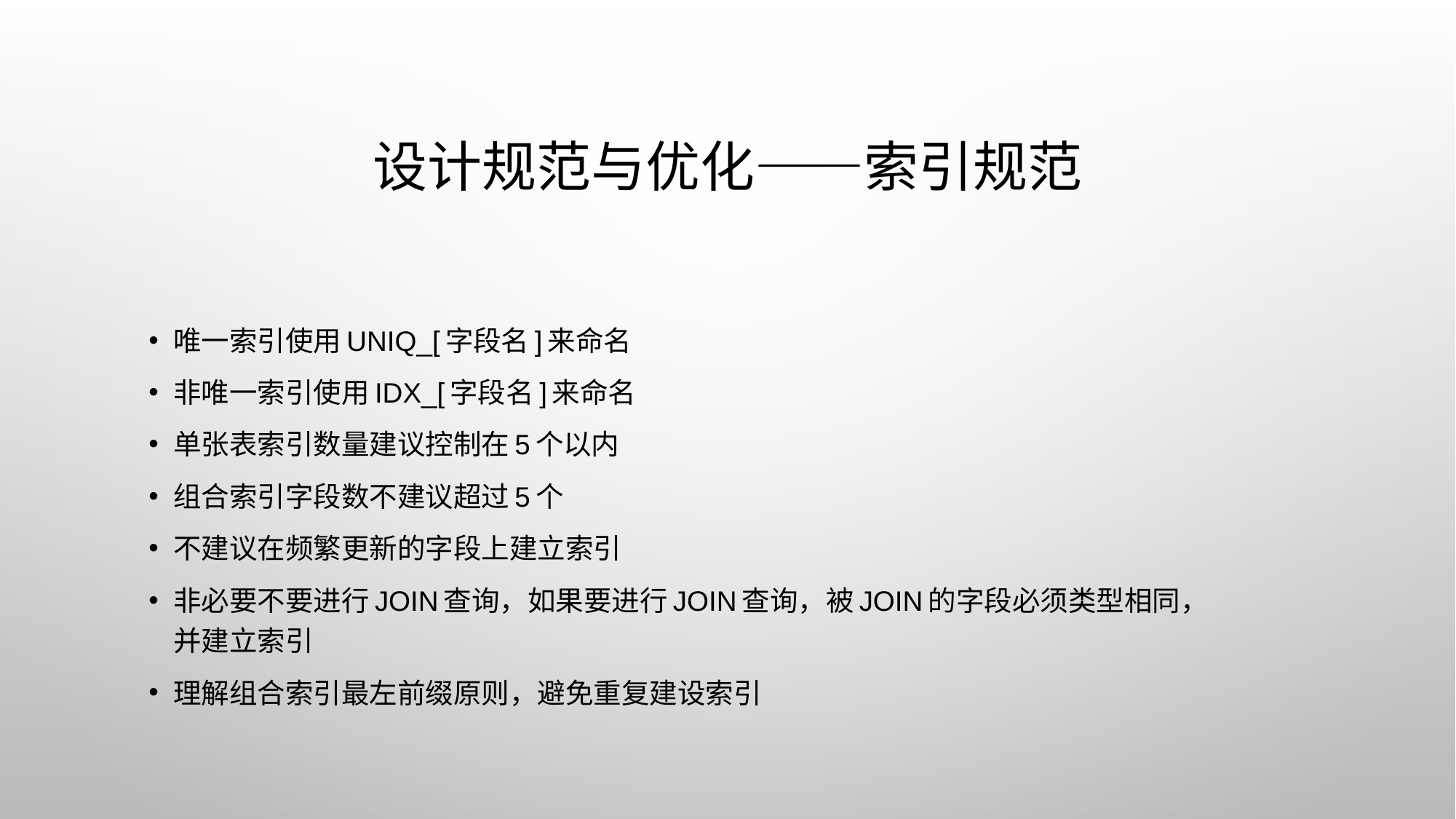

# 设计规范与优化——索引规范
唯一索引使用uniq_[字段名]来命名
非唯一索引使用idx_[字段名]来命名
单张表索引数量建议控制在5个以内
组合索引字段数不建议超过5个
不建议在频繁更新的字段上建立索引
非必要不要进行JOIN查询，如果要进行JOIN查询，被JOIN的字段必须类型相同，并建立索引
理解组合索引最左前缀原则，避免重复建设索引